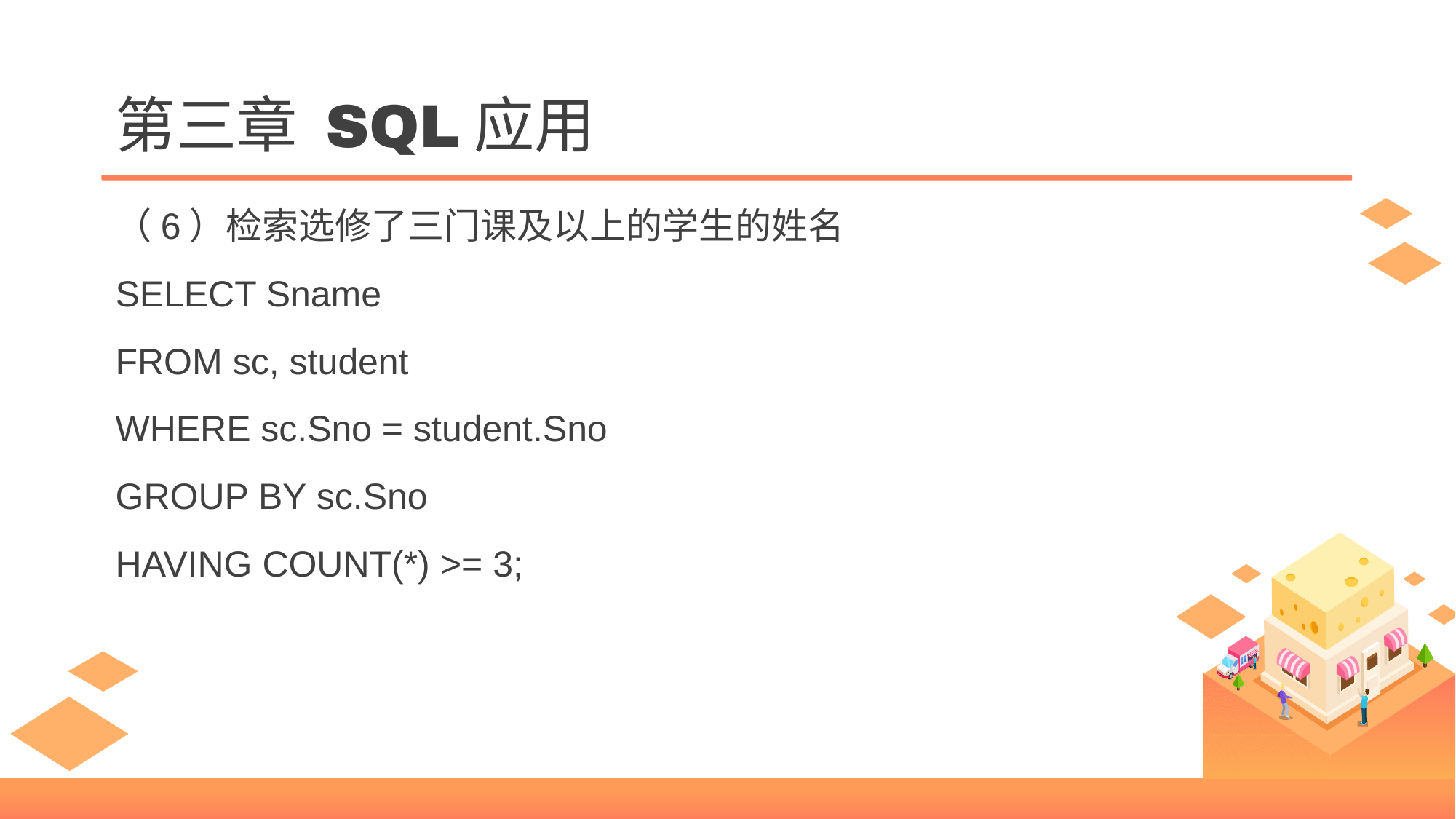

# 第三章 SQL应用
（6）检索选修了三门课及以上的学生的姓名
SELECT Sname
FROM sc, student
WHERE sc.Sno = student.Sno
GROUP BY sc.Sno
HAVING COUNT(*) >= 3;